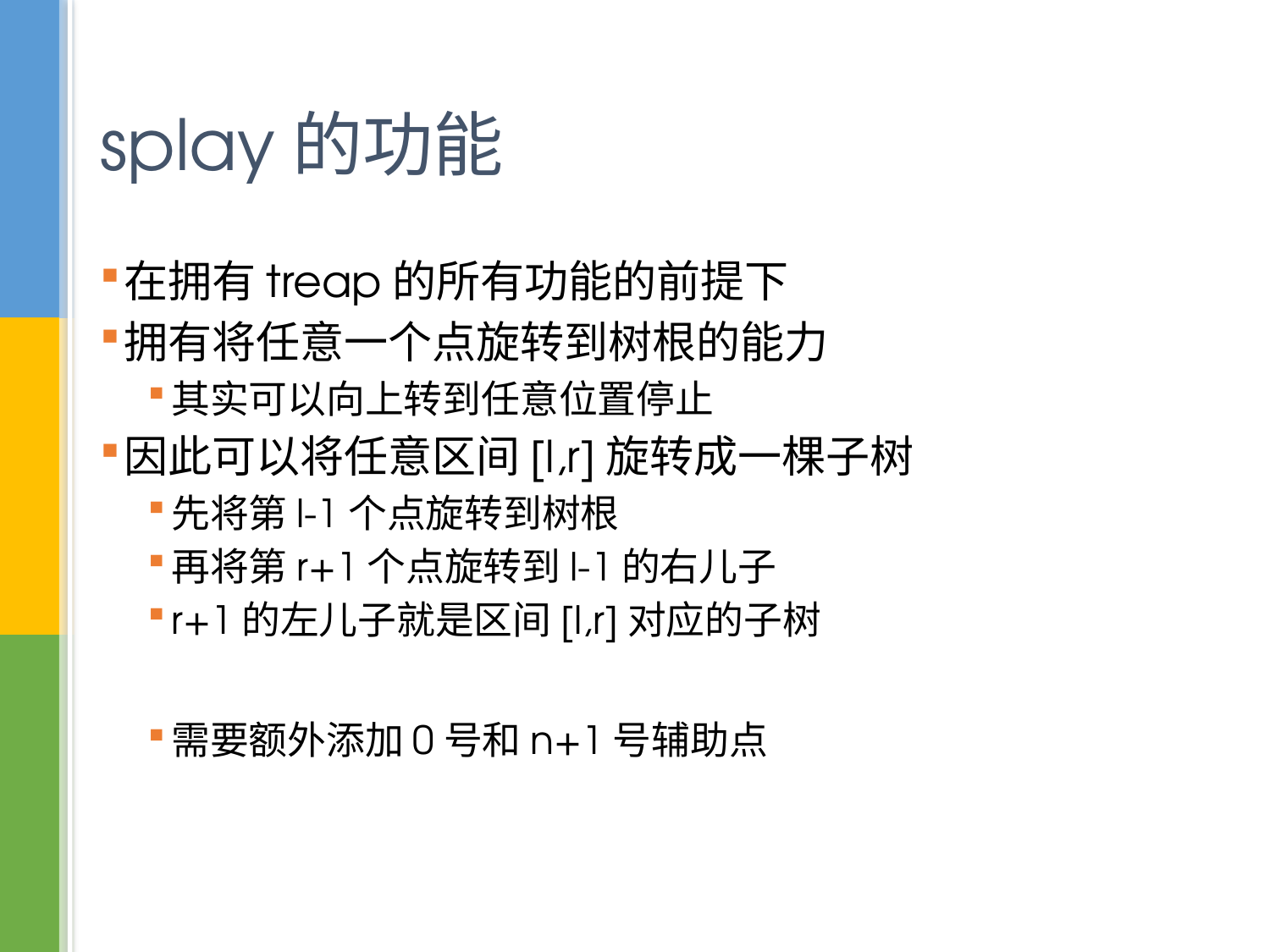

# splay的功能
在拥有treap的所有功能的前提下
拥有将任意一个点旋转到树根的能力
其实可以向上转到任意位置停止
因此可以将任意区间[l,r]旋转成一棵子树
先将第l-1个点旋转到树根
再将第r+1个点旋转到l-1的右儿子
r+1的左儿子就是区间[l,r]对应的子树

需要额外添加0号和n+1号辅助点